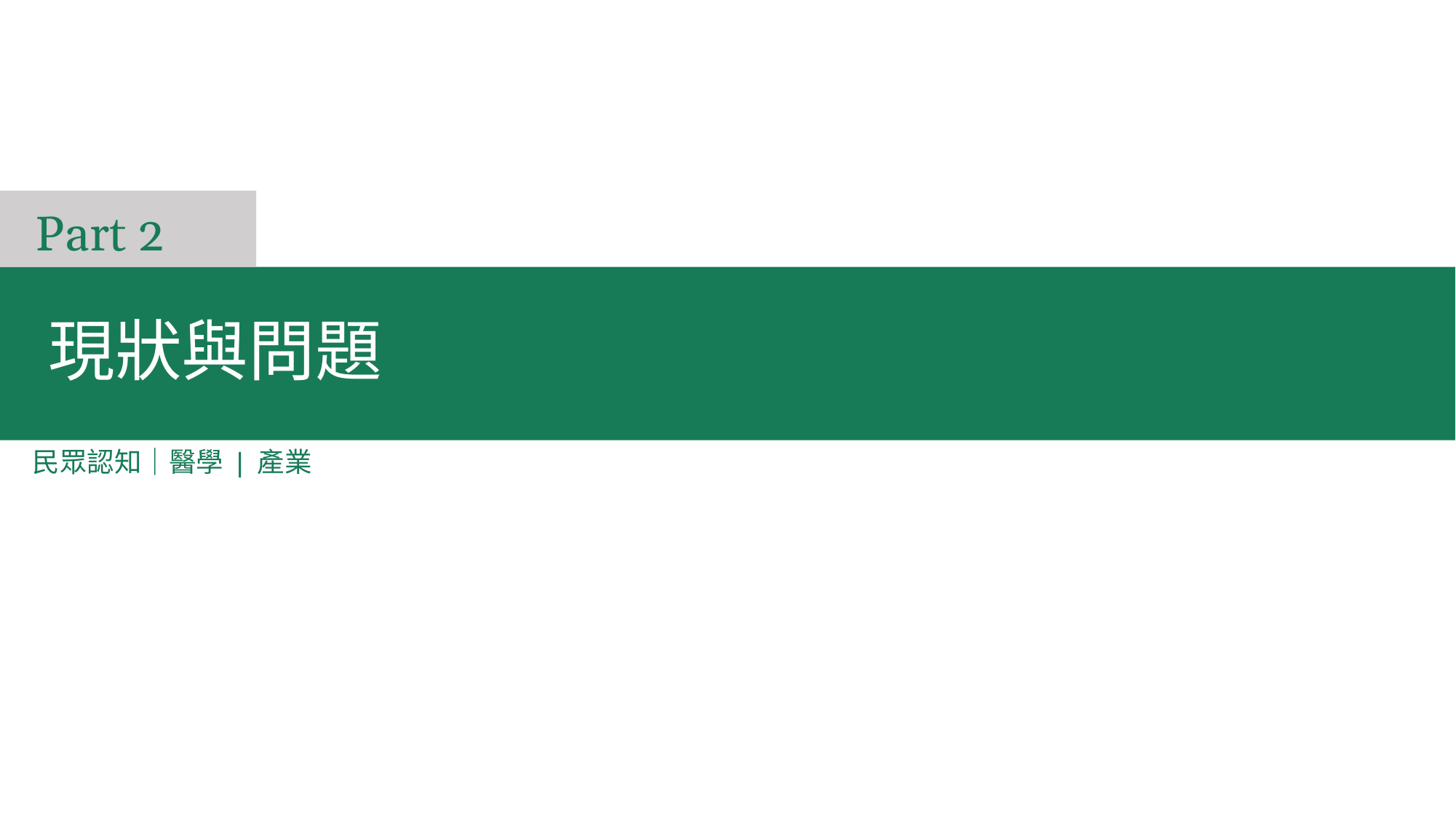

Part 2
  現狀與問題
民眾認知｜醫學 | 產業